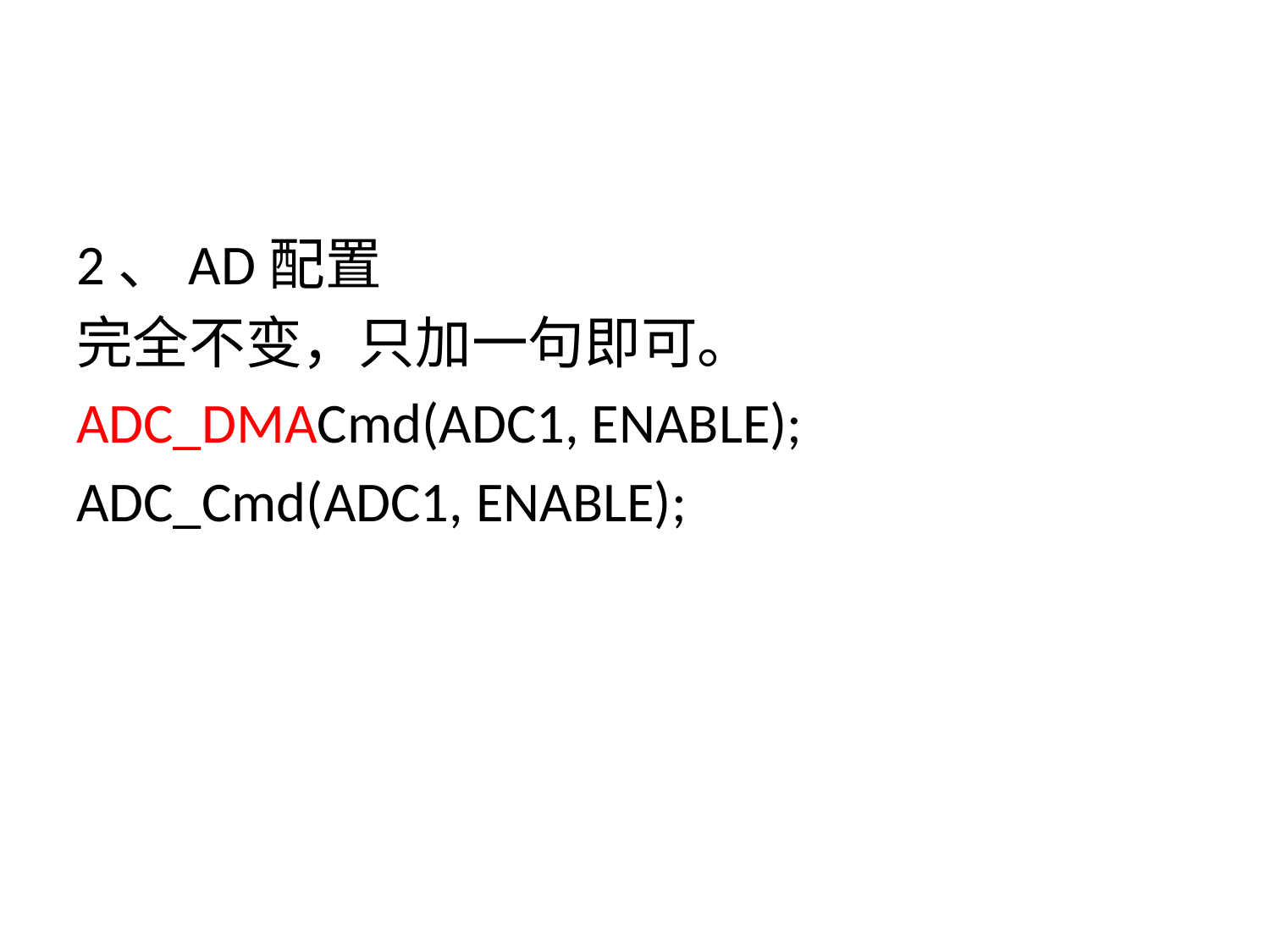

#
2、AD配置
完全不变，只加一句即可。
ADC_DMACmd(ADC1, ENABLE);
ADC_Cmd(ADC1, ENABLE);